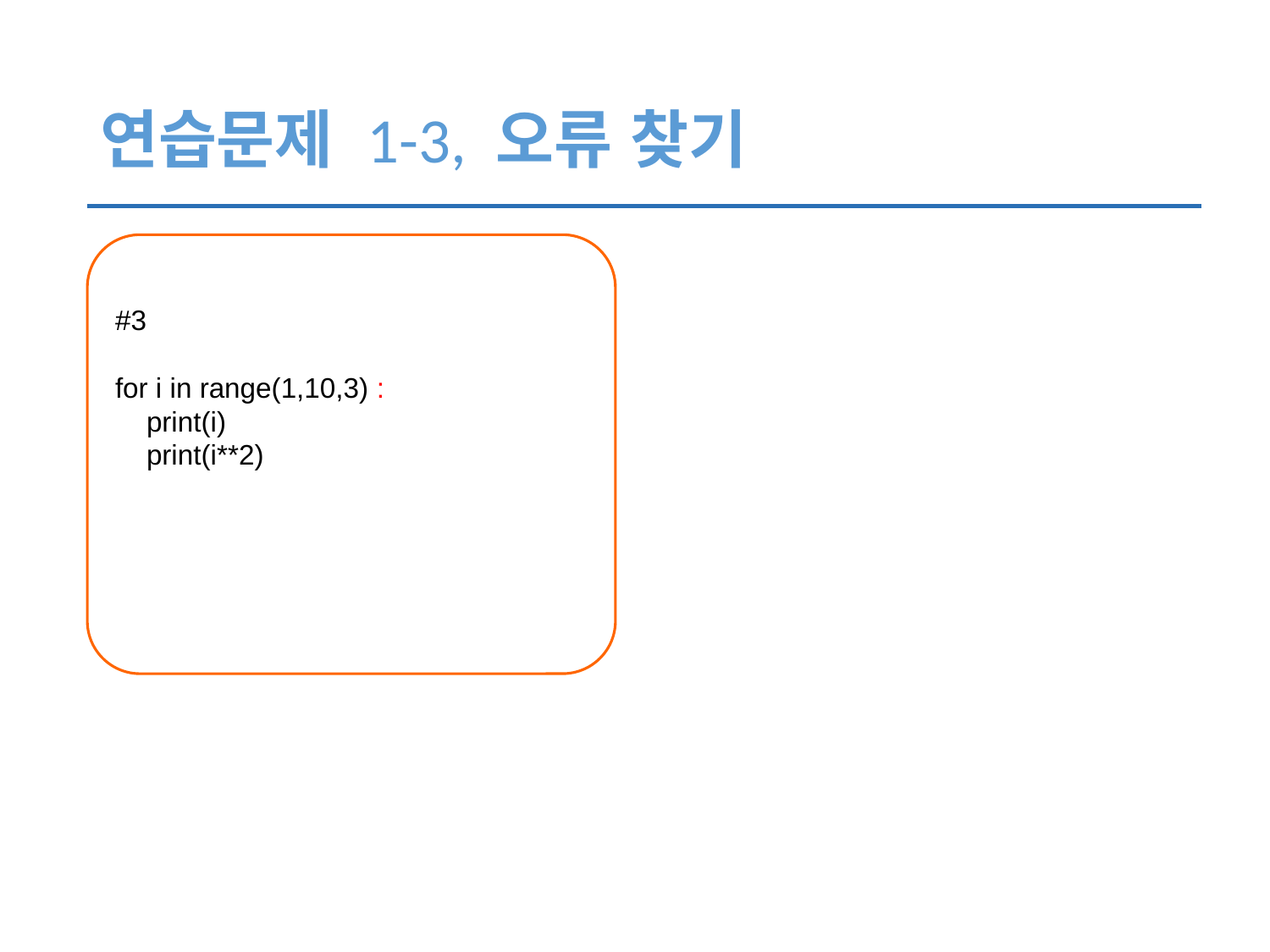

# 연습문제 1-3, 오류 찾기

#3

for i in range(1,10,3) :
    print(i)
    print(i**2)